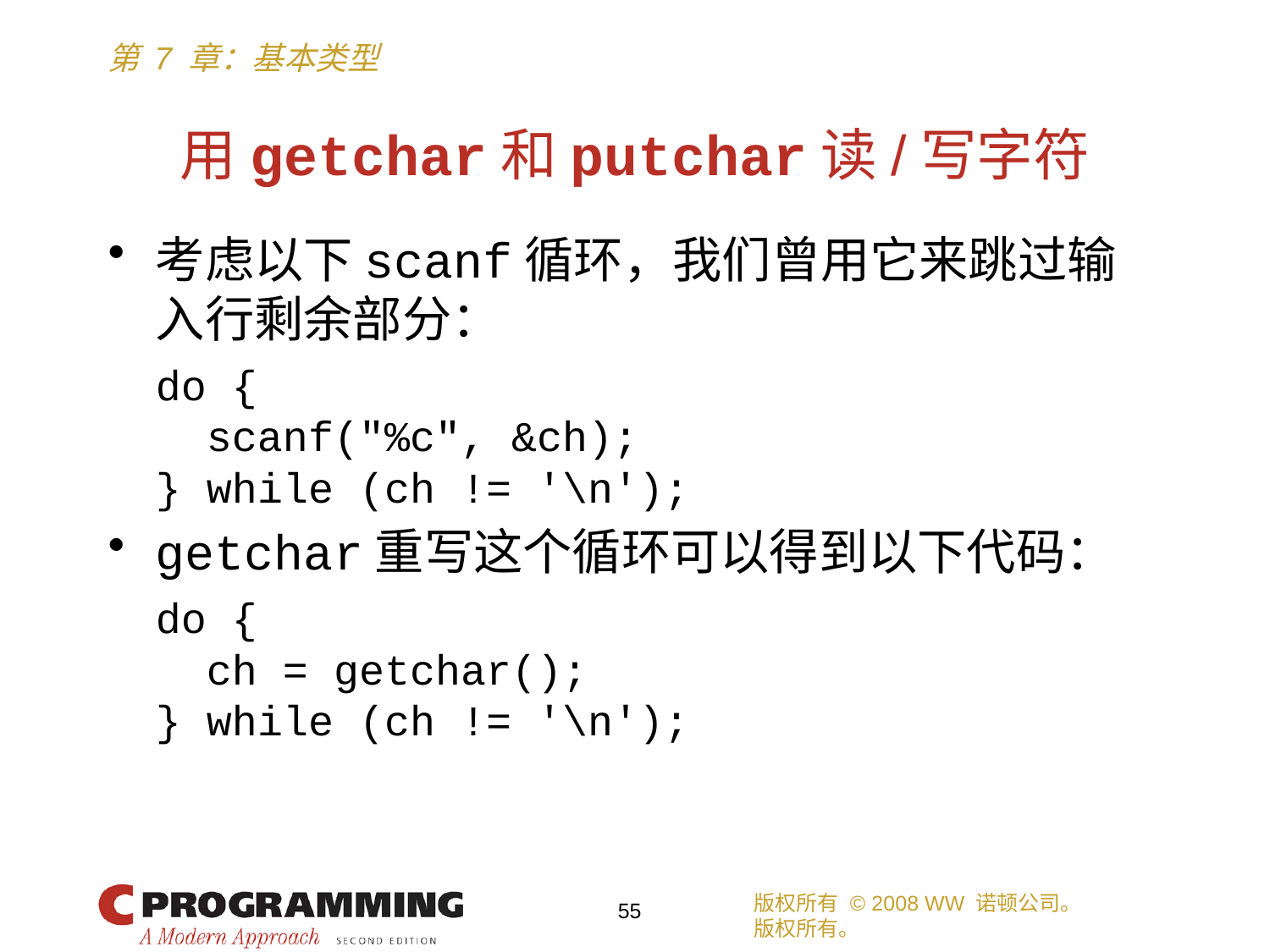

# 用getchar和putchar读/写字符
考虑以下scanf循环，我们曾用它来跳过输入行剩余部分：
	do {
	  scanf("%c", &ch);
	} while (ch != '\n');
getchar重写这个循环可以得到以下代码：
	do {
	  ch = getchar();
	} while (ch != '\n');
版权所有 © 2008 WW 诺顿公司。
版权所有。
55